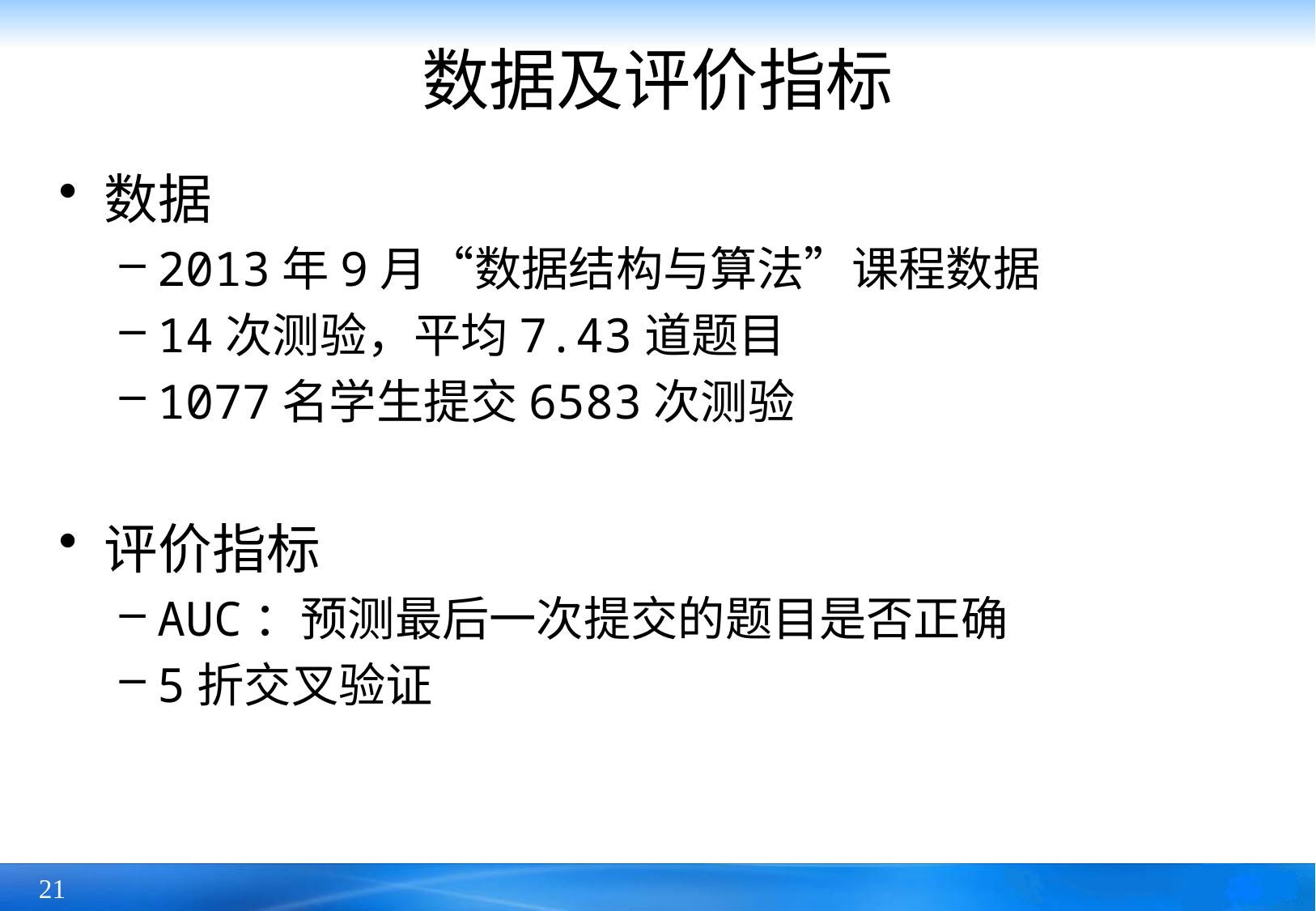

# 数据及评价指标
数据
2013年9月“数据结构与算法”课程数据
14次测验，平均7.43道题目
1077名学生提交6583次测验

评价指标
AUC：预测最后一次提交的题目是否正确
5折交叉验证